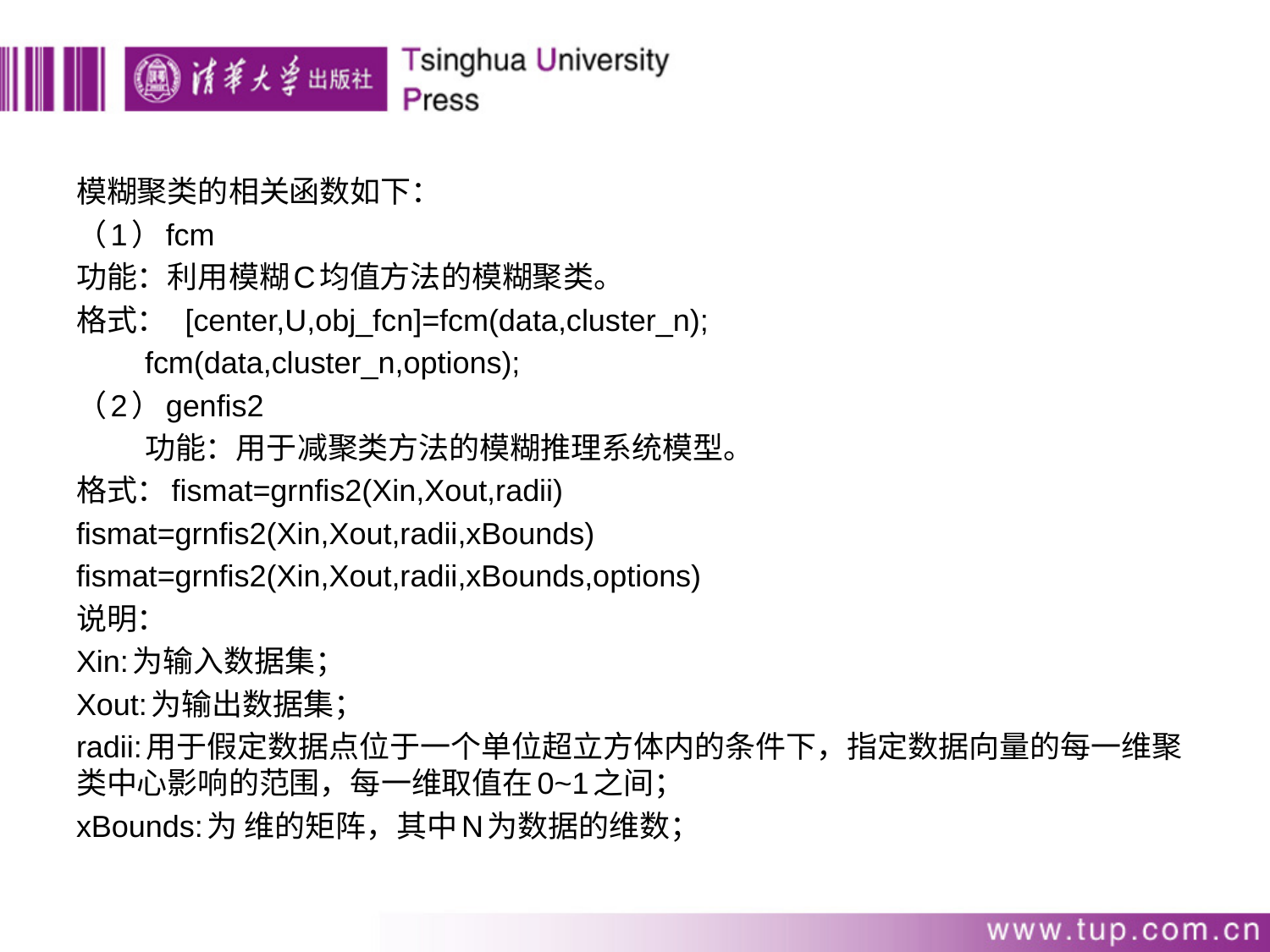

模糊聚类的相关函数如下：
（1）fcm
功能：利用模糊C均值方法的模糊聚类。
格式：  [center,U,obj_fcn]=fcm(data,cluster_n);
	fcm(data,cluster_n,options);
（2）genfis2
	功能：用于减聚类方法的模糊推理系统模型。
格式：fismat=grnfis2(Xin,Xout,radii)
fismat=grnfis2(Xin,Xout,radii,xBounds)
fismat=grnfis2(Xin,Xout,radii,xBounds,options)
说明：
Xin:为输入数据集；
Xout:为输出数据集；
radii:用于假定数据点位于一个单位超立方体内的条件下，指定数据向量的每一维聚类中心影响的范围，每一维取值在0~1之间；
xBounds:为 维的矩阵，其中N为数据的维数；